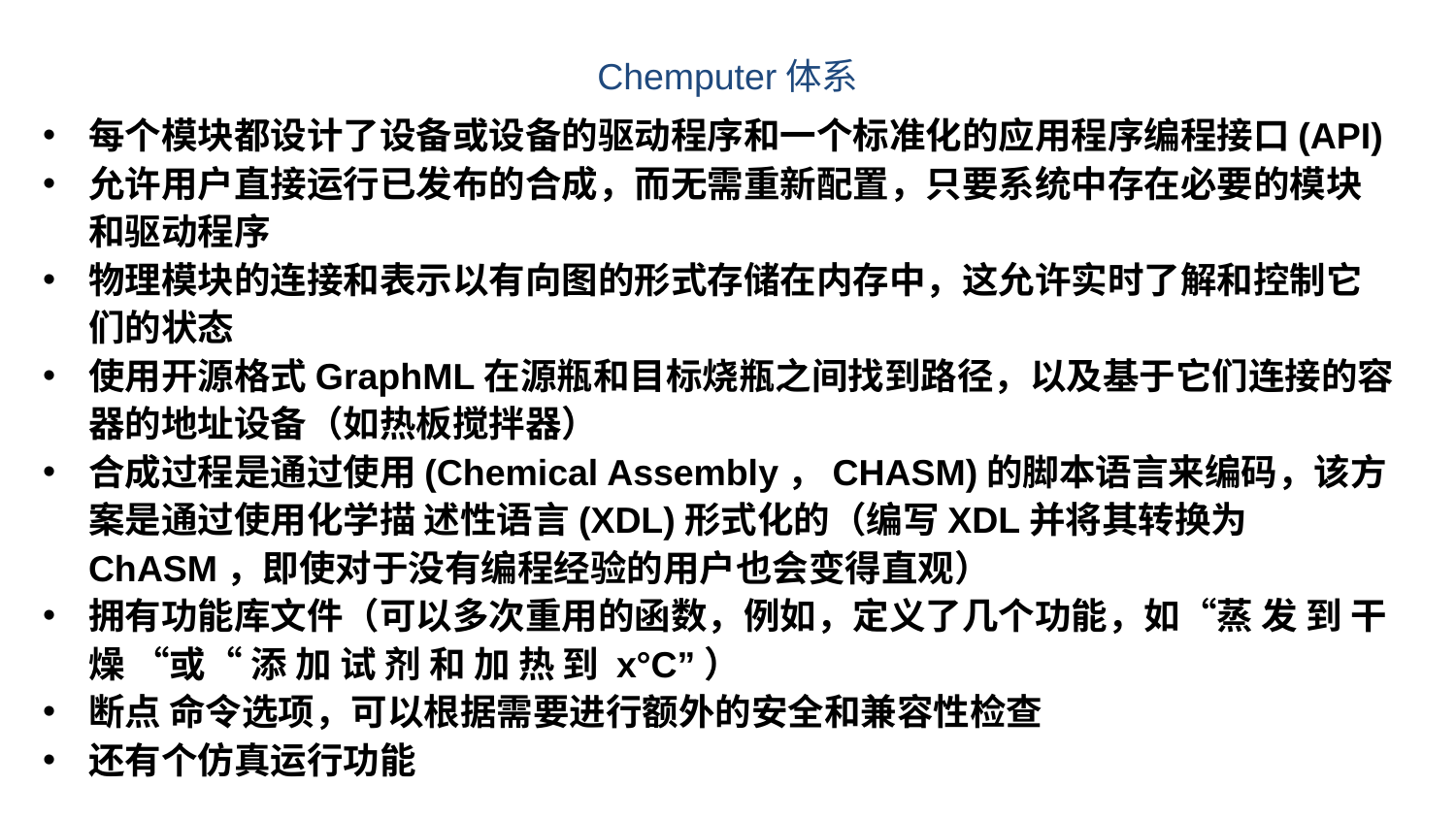

Chemputer体系
每个模块都设计了设备或设备的驱动程序和一个标准化的应用程序编程接口(API)
允许用户直接运行已发布的合成，而无需重新配置，只要系统中存在必要的模块和驱动程序
物理模块的连接和表示以有向图的形式存储在内存中，这允许实时了解和控制它们的状态
使用开源格式GraphML在源瓶和目标烧瓶之间找到路径，以及基于它们连接的容器的地址设备（如热板搅拌器）
合成过程是通过使用(Chemical Assembly，CHASM)的脚本语言来编码，该方案是通过使用化学描 述性语言(ΧDL)形式化的（编写XDL并将其转换为ChASM，即使对于没有编程经验的用户也会变得直观）
拥有功能库文件（可以多次重用的函数，例如，定义了几个功能，如“蒸 发 到 干 燥 “或“ 添 加 试 剂 和 加 热 到 x°C”）
断点 命令选项，可以根据需要进行额外的安全和兼容性检查
还有个仿真运行功能